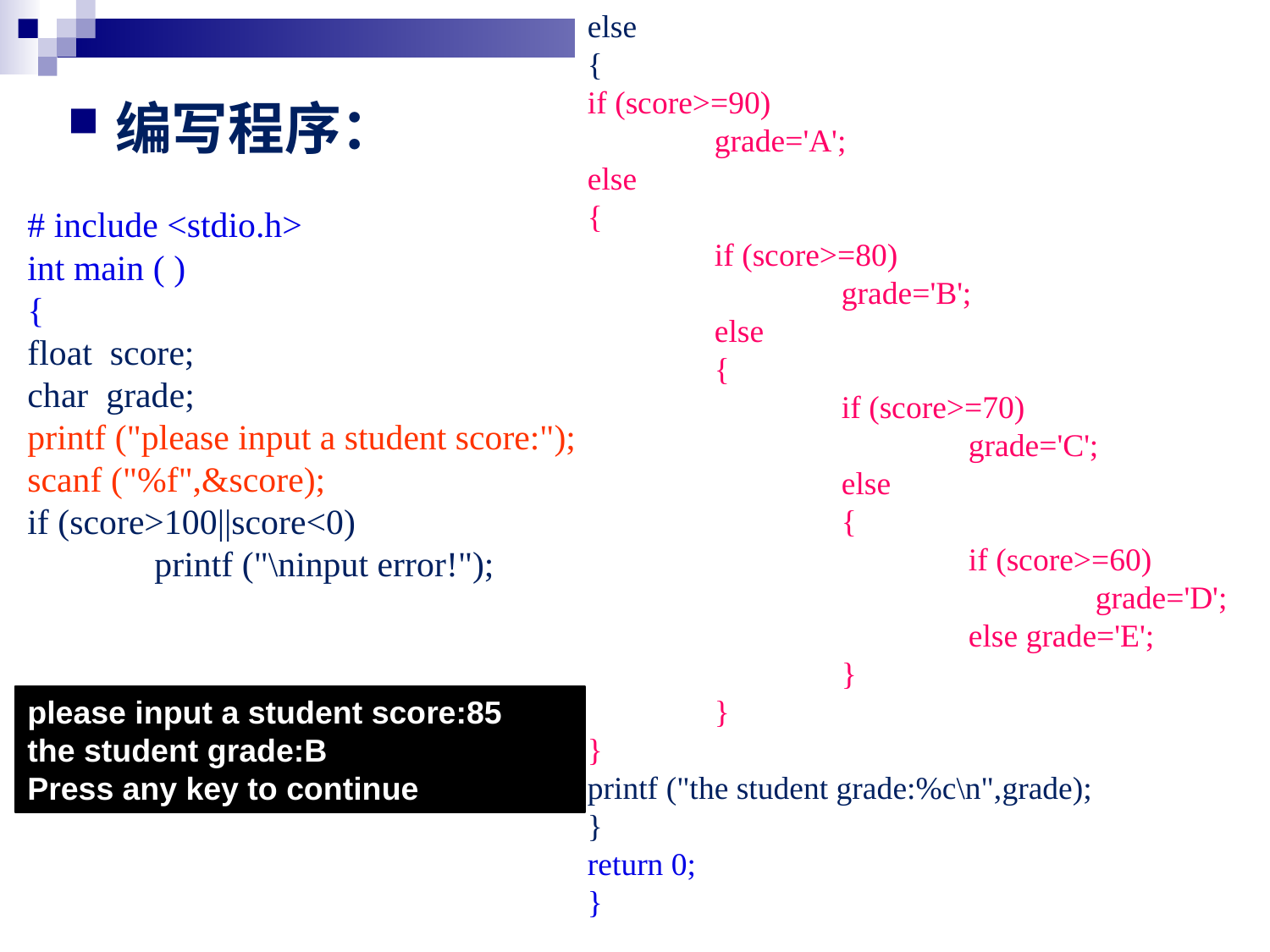

else
{
if (score>=90)
  	grade='A';
else
{
	if (score>=80)
		grade='B';
	else
	{
		if (score>=70)
			grade='C';
		else
		{
			if (score>=60)
				grade='D';
			else grade='E';
		}
	}
}
printf ("the student grade:%c\n",grade);
}
return 0;
}
编写程序：
# include <stdio.h>
int main ( )
{
float  score;
char  grade;
printf ("please input a student score:");
scanf ("%f",&score);
if (score>100||score<0)
	printf ("\ninput error!");
please input a student score:85
the student grade:B
Press any key to continue
36